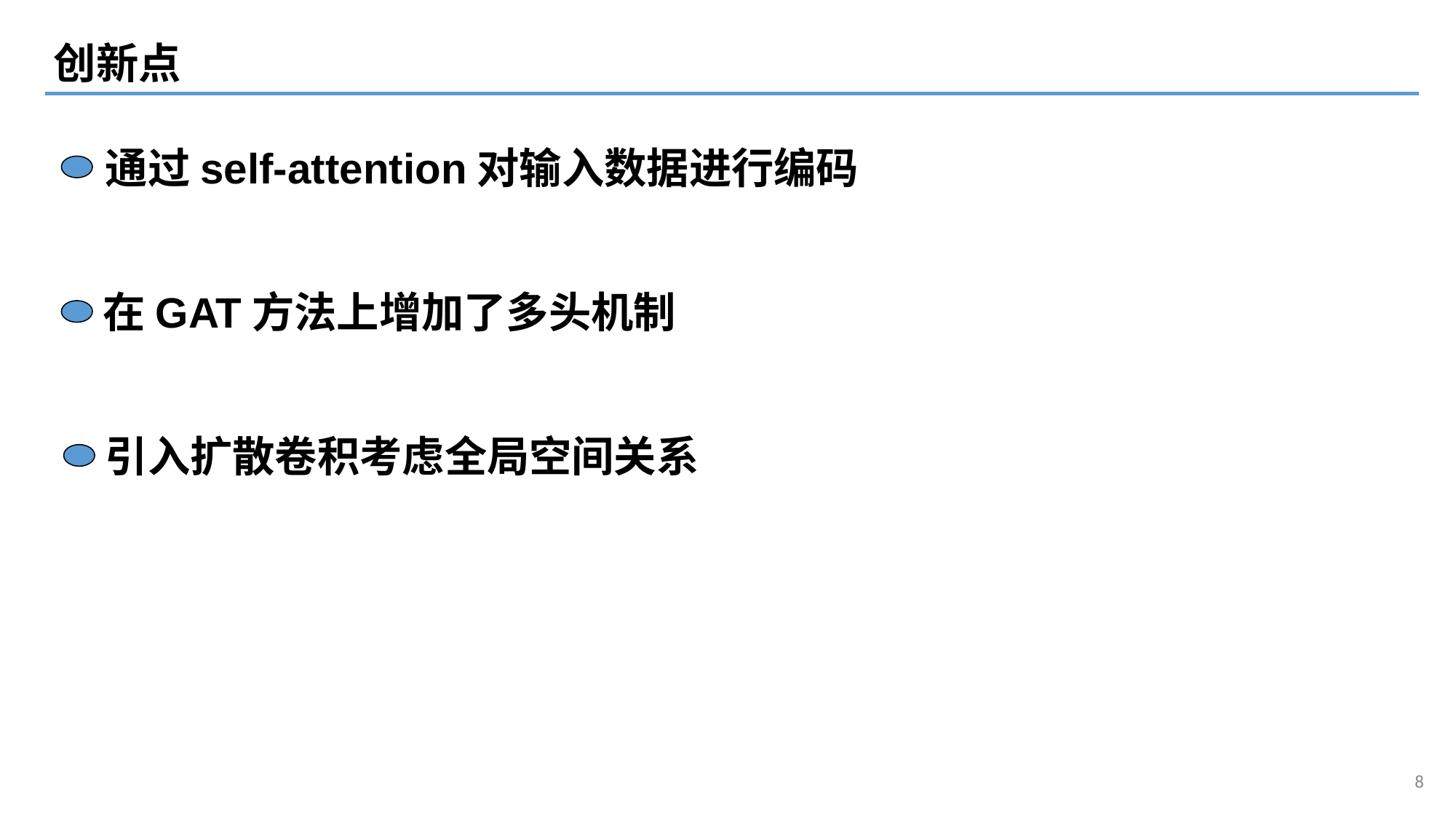

创新点
通过self-attention对输入数据进行编码

在GAT方法上增加了多头机制

引入扩散卷积考虑全局空间关系

8